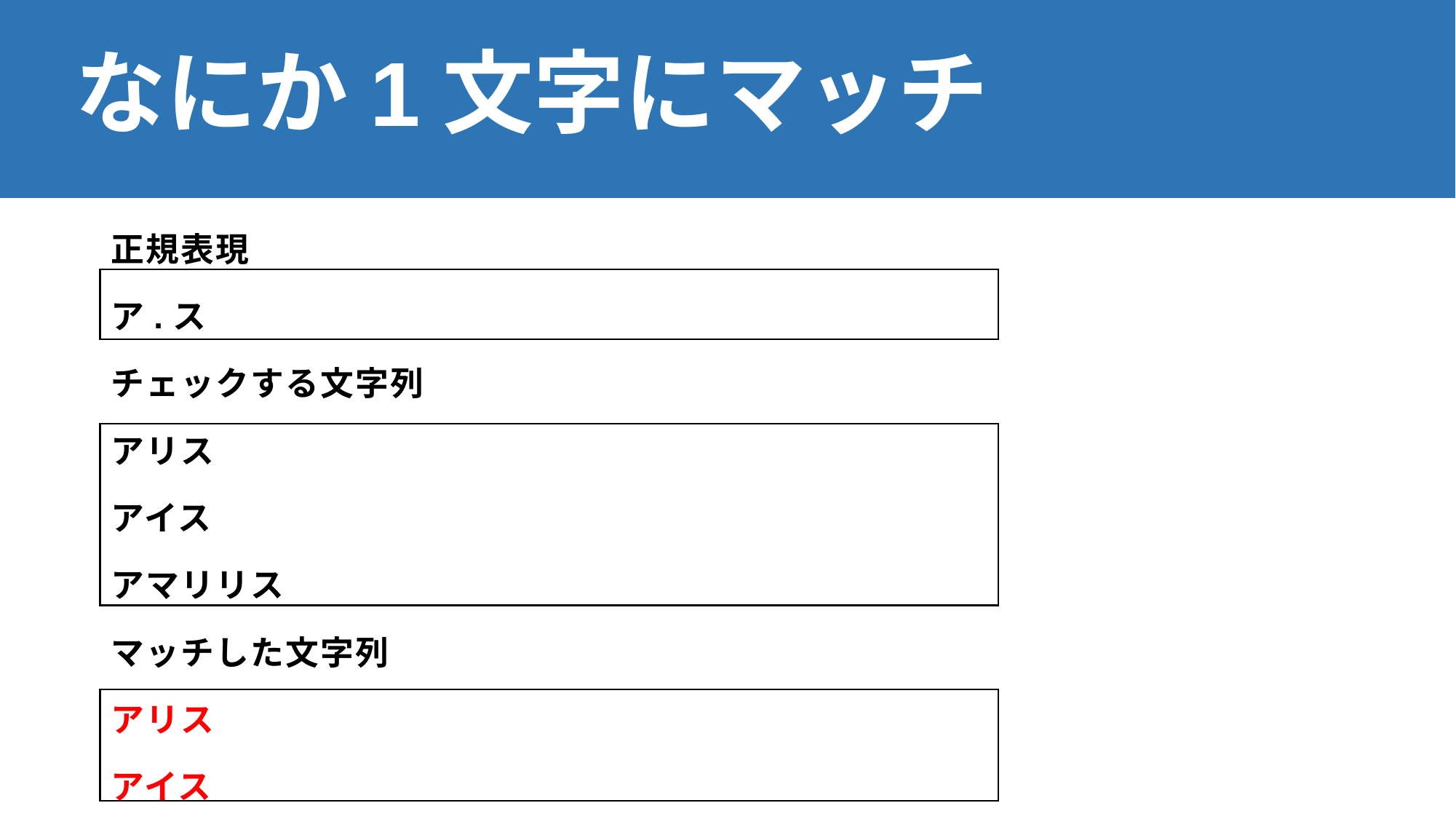

# なにか1文字にマッチ
正規表現
ア.ス
チェックする文字列
アリス
アイス
アマリリス
マッチした文字列
アリス
アイス